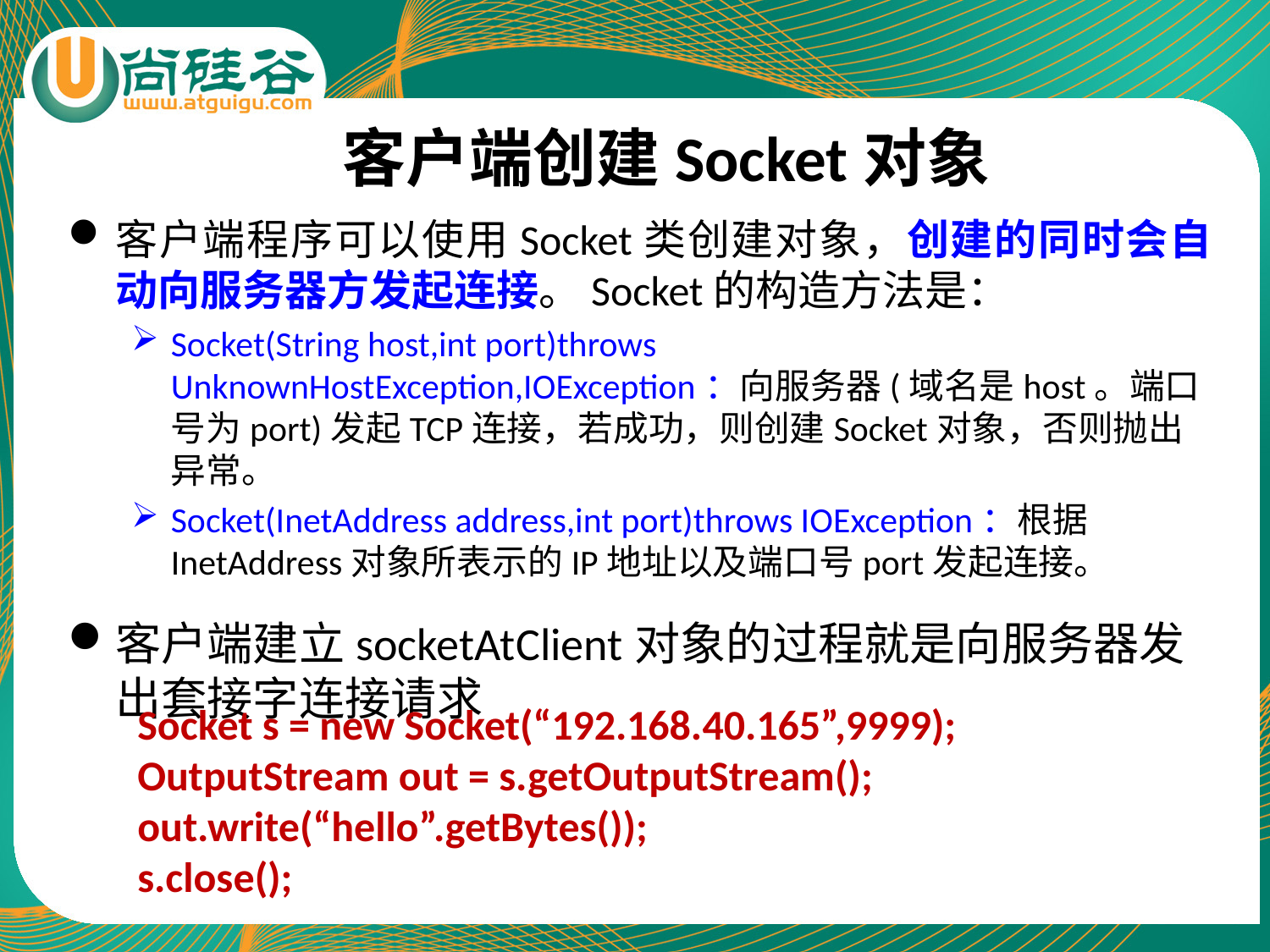

# 客户端创建Socket对象
客户端程序可以使用Socket类创建对象，创建的同时会自动向服务器方发起连接。Socket的构造方法是：
Socket(String host,int port)throws UnknownHostException,IOException：向服务器(域名是host。端口号为port)发起TCP连接，若成功，则创建Socket对象，否则抛出异常。
Socket(InetAddress address,int port)throws IOException：根据InetAddress对象所表示的IP地址以及端口号port发起连接。
客户端建立socketAtClient对象的过程就是向服务器发出套接字连接请求
Socket s = new Socket(“192.168.40.165”,9999);
OutputStream out = s.getOutputStream();
out.write(“hello”.getBytes());
s.close();